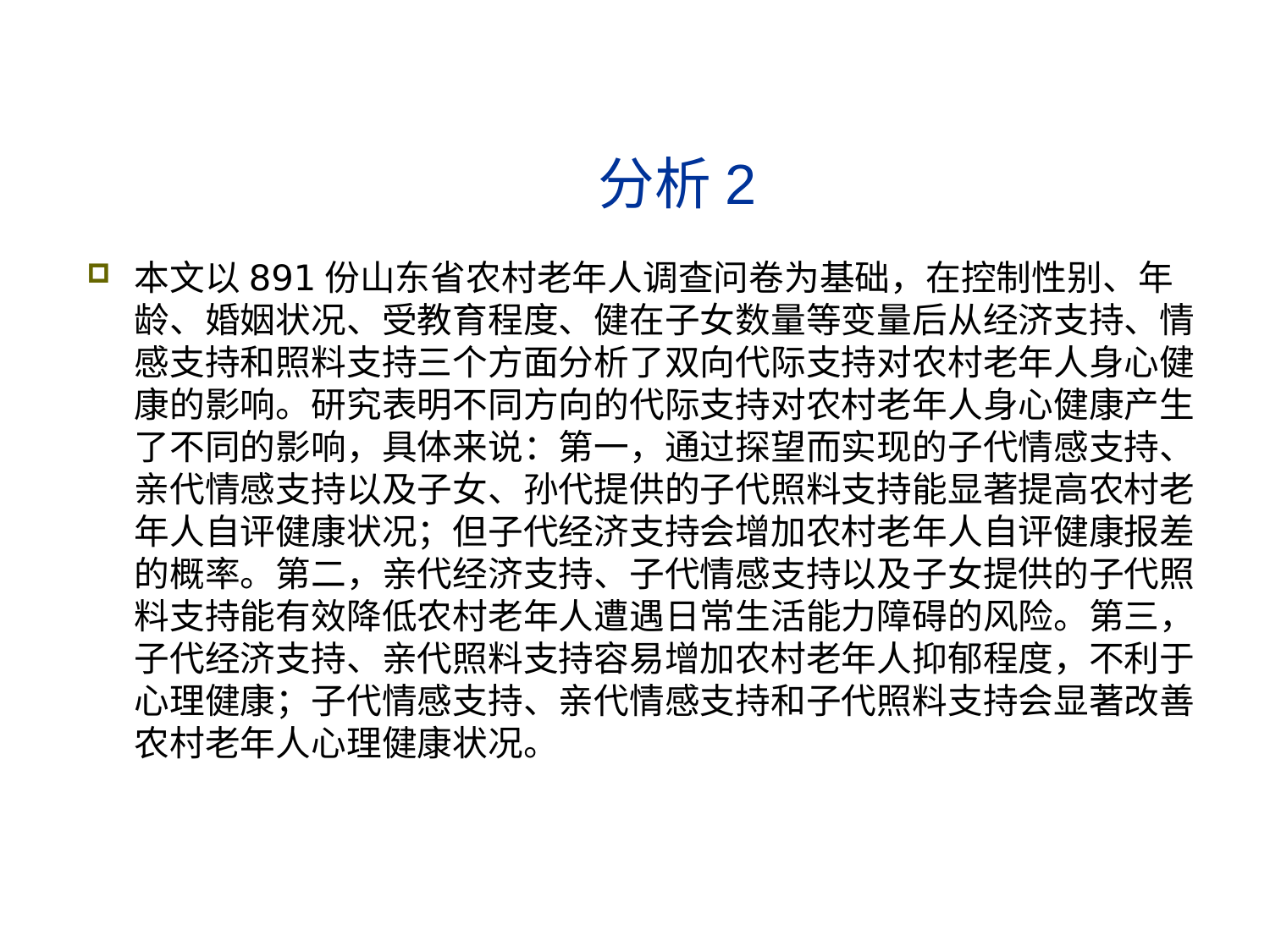

# 分析2
本文以891份山东省农村老年人调查问卷为基础，在控制性别、年龄、婚姻状况、受教育程度、健在子女数量等变量后从经济支持、情感支持和照料支持三个方面分析了双向代际支持对农村老年人身心健康的影响。研究表明不同方向的代际支持对农村老年人身心健康产生了不同的影响，具体来说：第一，通过探望而实现的子代情感支持、亲代情感支持以及子女、孙代提供的子代照料支持能显著提高农村老年人自评健康状况；但子代经济支持会增加农村老年人自评健康报差的概率。第二，亲代经济支持、子代情感支持以及子女提供的子代照料支持能有效降低农村老年人遭遇日常生活能力障碍的风险。第三，子代经济支持、亲代照料支持容易增加农村老年人抑郁程度，不利于心理健康；子代情感支持、亲代情感支持和子代照料支持会显著改善农村老年人心理健康状况。